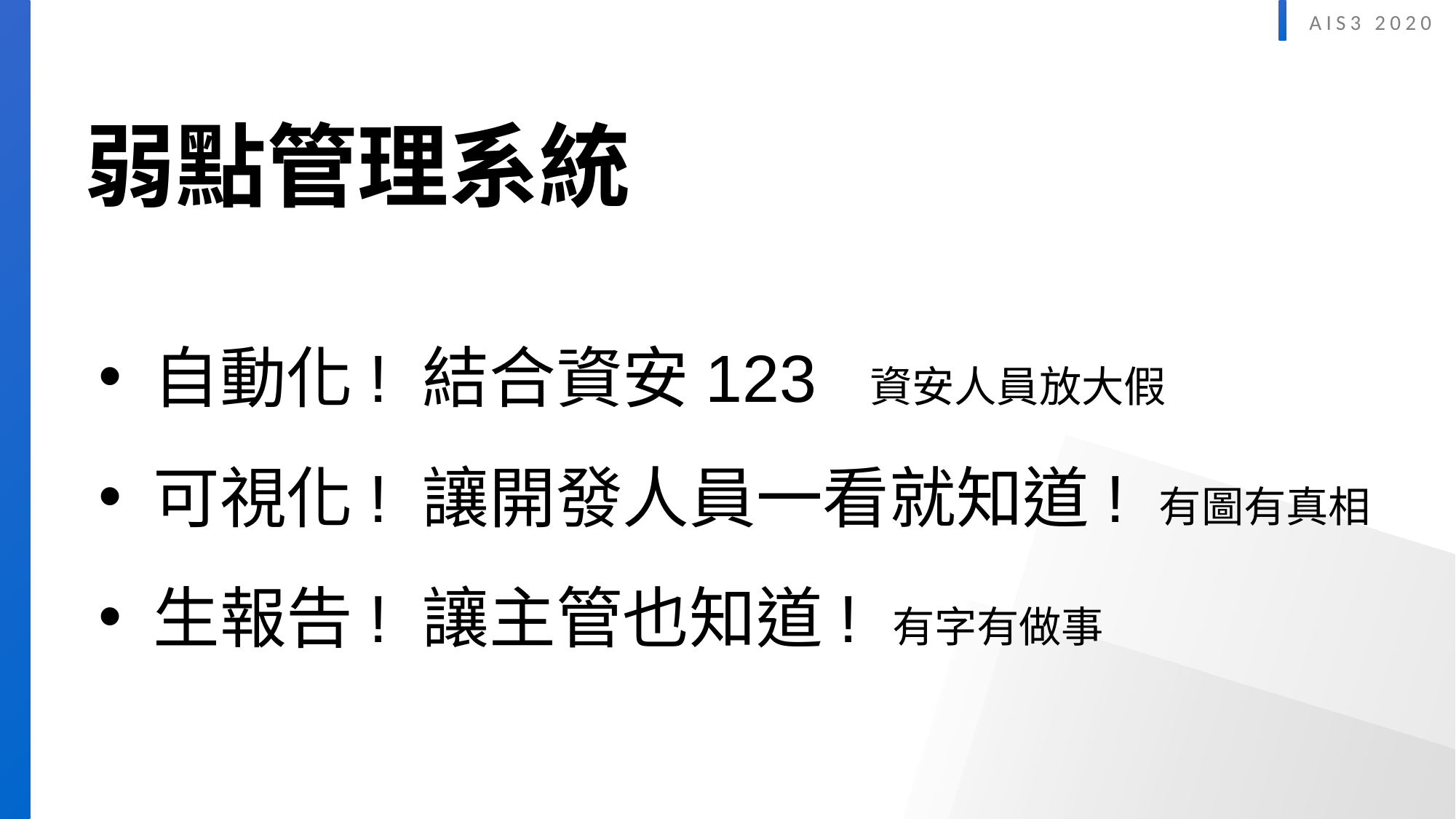

弱點管理系統
自動化! 結合資安123  資安人員放大假
可視化! 讓開發人員一看就知道! 有圖有真相
生報告! 讓主管也知道! 有字有做事